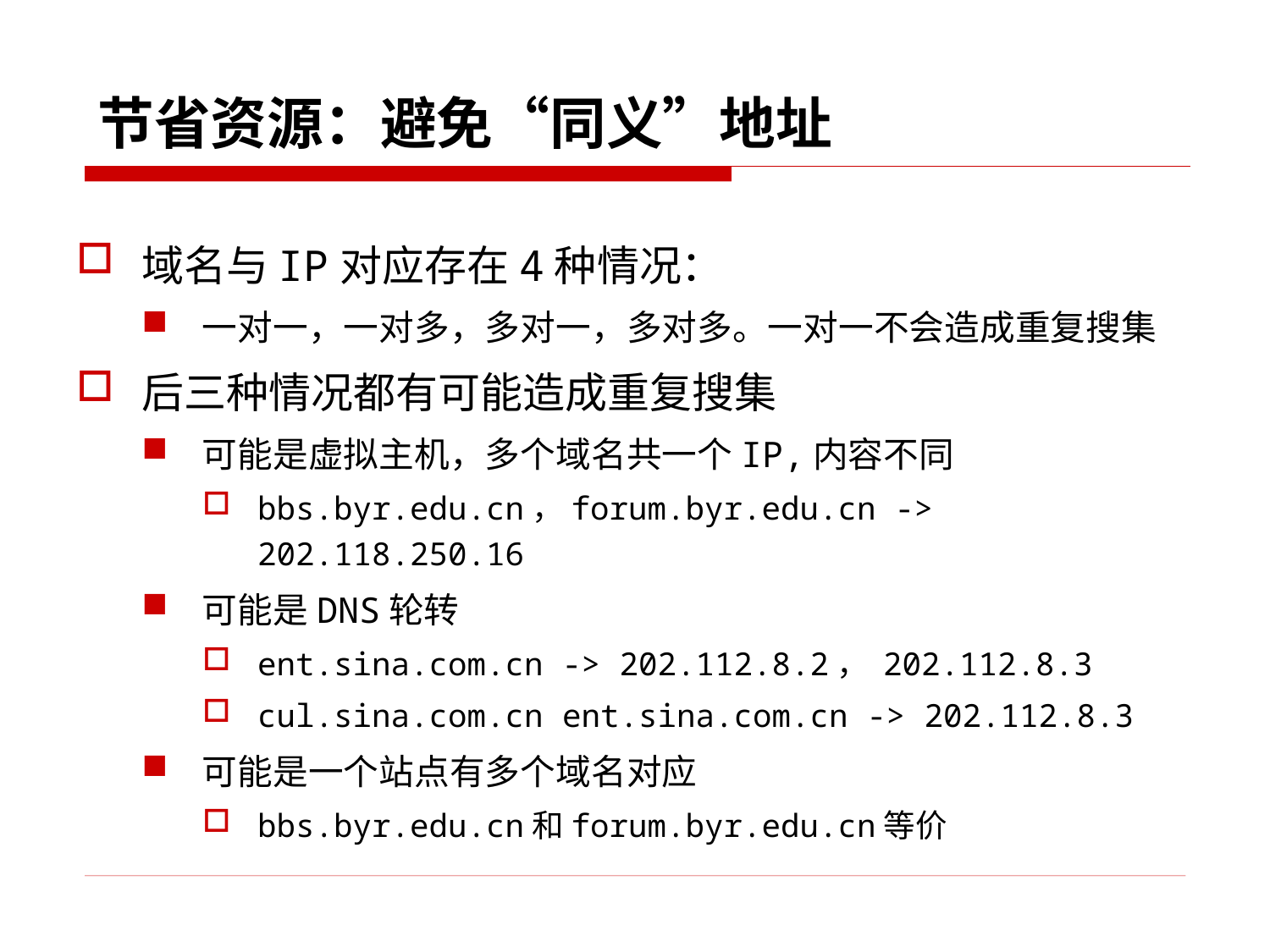

节省资源：避免“同义”地址
域名与IP对应存在4种情况：
一对一，一对多，多对一，多对多。一对一不会造成重复搜集
后三种情况都有可能造成重复搜集
可能是虚拟主机，多个域名共一个IP,内容不同
bbs.byr.edu.cn，forum.byr.edu.cn -> 202.118.250.16
可能是DNS轮转
ent.sina.com.cn -> 202.112.8.2， 202.112.8.3
cul.sina.com.cn ent.sina.com.cn -> 202.112.8.3
可能是一个站点有多个域名对应
bbs.byr.edu.cn和forum.byr.edu.cn等价
37